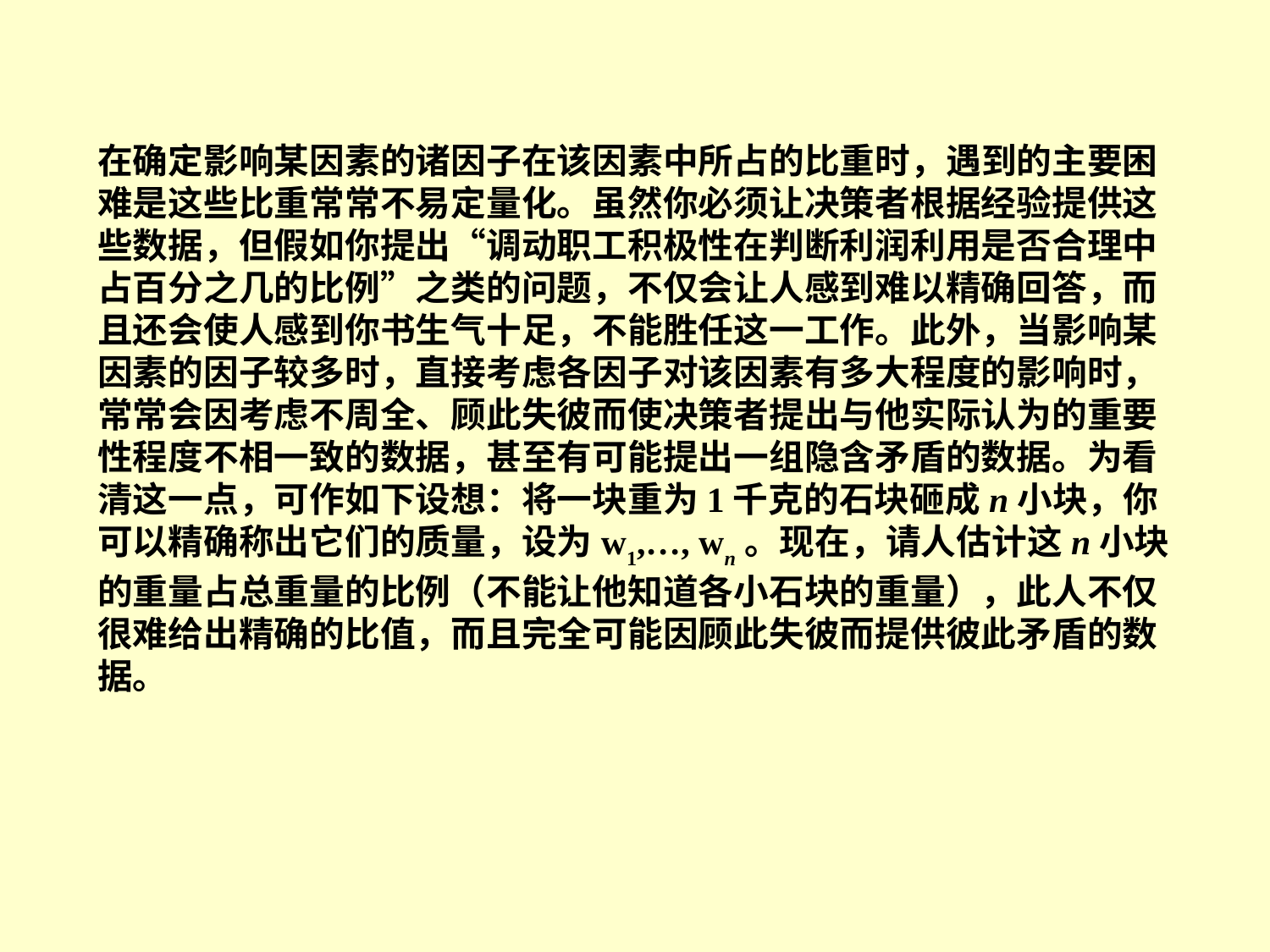

在确定影响某因素的诸因子在该因素中所占的比重时，遇到的主要困难是这些比重常常不易定量化。虽然你必须让决策者根据经验提供这些数据，但假如你提出“调动职工积极性在判断利润利用是否合理中占百分之几的比例”之类的问题，不仅会让人感到难以精确回答，而且还会使人感到你书生气十足，不能胜任这一工作。此外，当影响某因素的因子较多时，直接考虑各因子对该因素有多大程度的影响时，常常会因考虑不周全、顾此失彼而使决策者提出与他实际认为的重要性程度不相一致的数据，甚至有可能提出一组隐含矛盾的数据。为看清这一点，可作如下设想：将一块重为1千克的石块砸成n小块，你可以精确称出它们的质量，设为w1,…, wn。现在，请人估计这n小块的重量占总重量的比例（不能让他知道各小石块的重量），此人不仅很难给出精确的比值，而且完全可能因顾此失彼而提供彼此矛盾的数据。